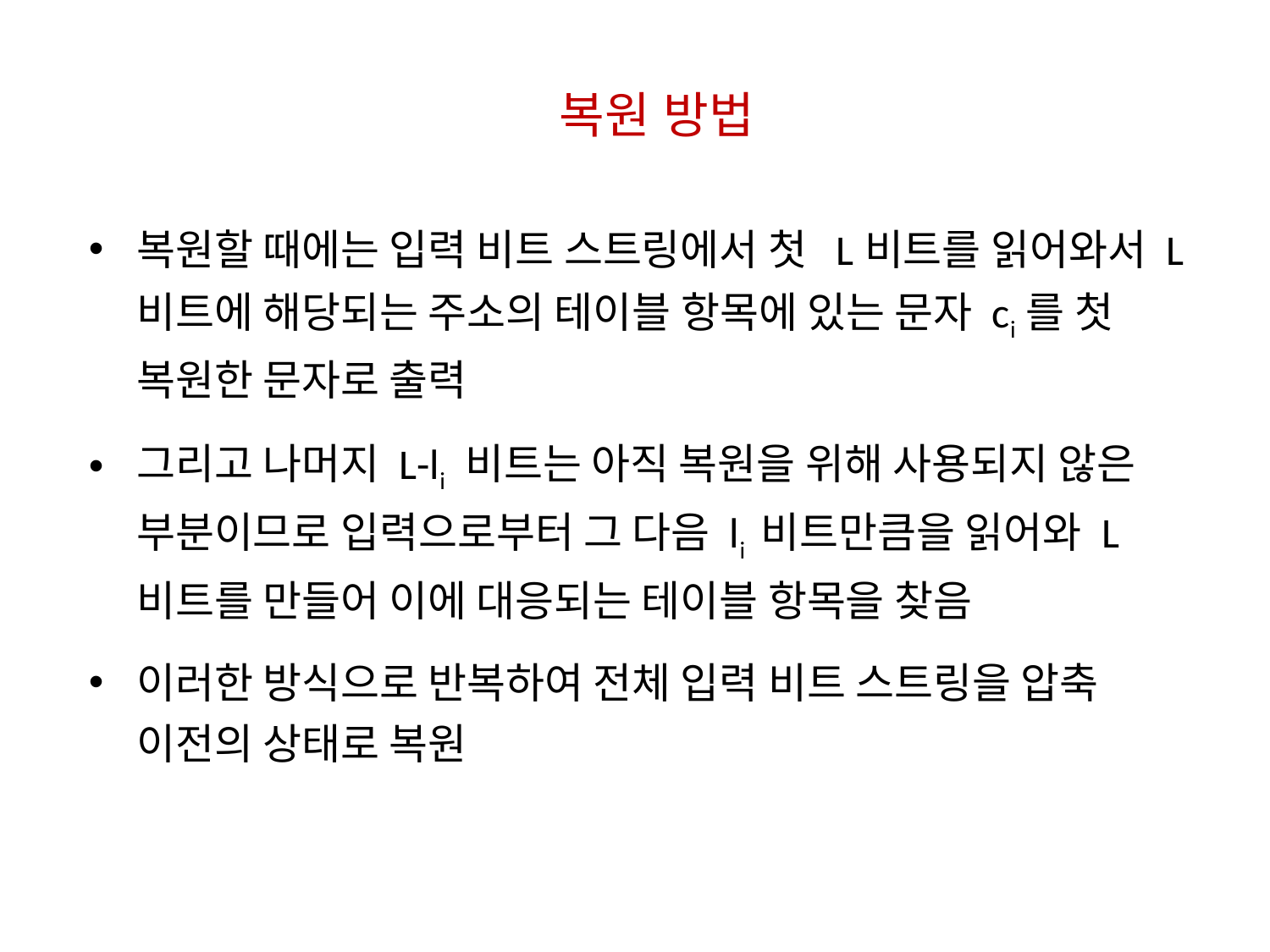

복원 방법
복원할 때에는 입력 비트 스트링에서 첫  L비트를 읽어와서 L 비트에 해당되는 주소의 테이블 항목에 있는 문자 ci를 첫 복원한 문자로 출력
그리고 나머지 L-li 비트는 아직 복원을 위해 사용되지 않은 부분이므로 입력으로부터 그 다음 li 비트만큼을 읽어와 L 비트를 만들어 이에 대응되는 테이블 항목을 찾음
이러한 방식으로 반복하여 전체 입력 비트 스트링을 압축 이전의 상태로 복원